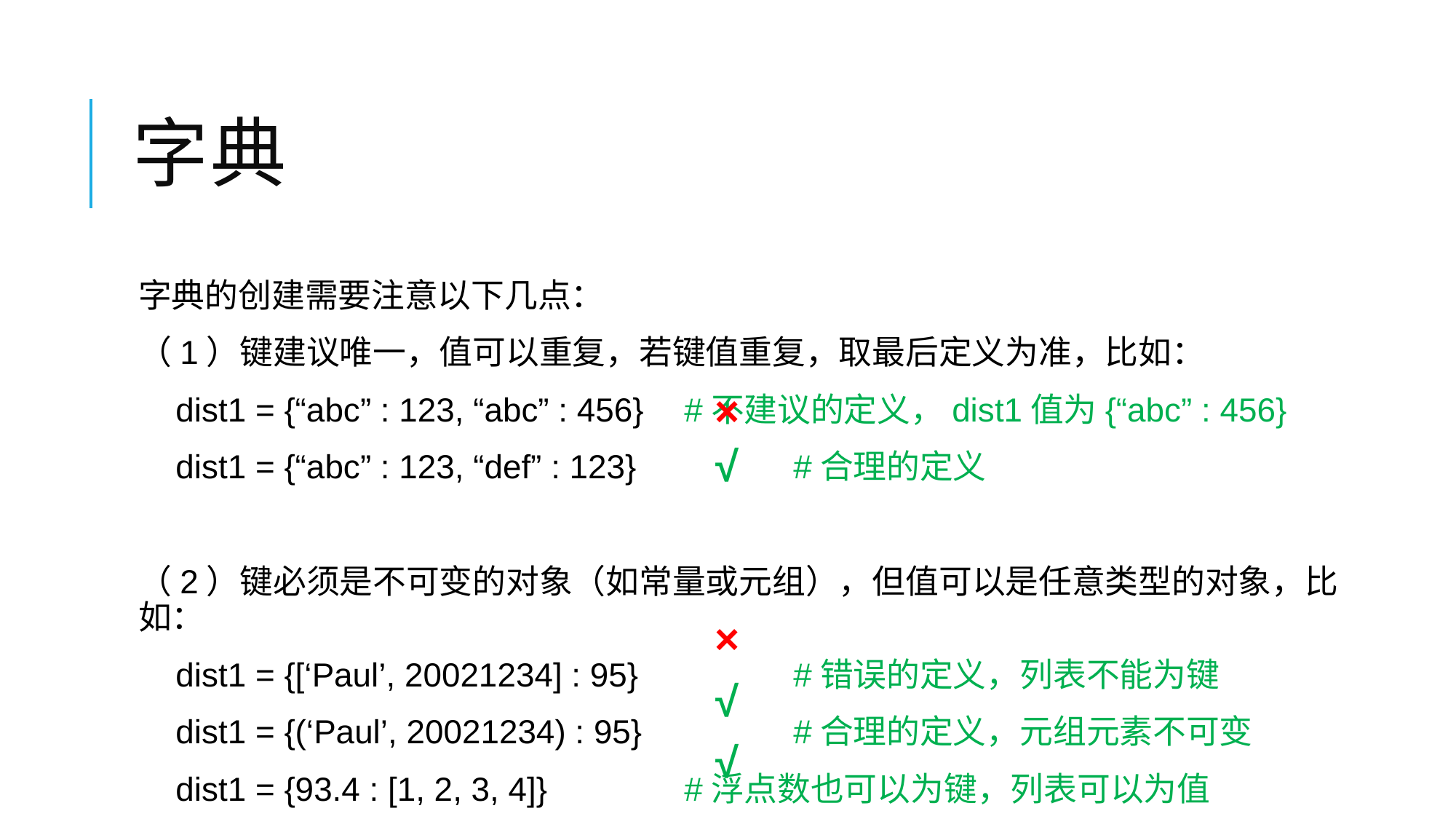

# 字典
字典的创建需要注意以下几点：
（1）键建议唯一，值可以重复，若键值重复，取最后定义为准，比如：
    dist1 = {“abc” : 123, “abc” : 456}	#不建议的定义，dist1值为{“abc” : 456}
    dist1 = {“abc” : 123, “def” : 123}		#合理的定义

（2）键必须是不可变的对象（如常量或元组），但值可以是任意类型的对象，比如：
    dist1 = {[‘Paul’, 20021234] : 95}		#错误的定义，列表不能为键
    dist1 = {(‘Paul’, 20021234) : 95}		#合理的定义，元组元素不可变
    dist1 = {93.4 : [1, 2, 3, 4]}		#浮点数也可以为键，列表可以为值

×
√
×
√
√